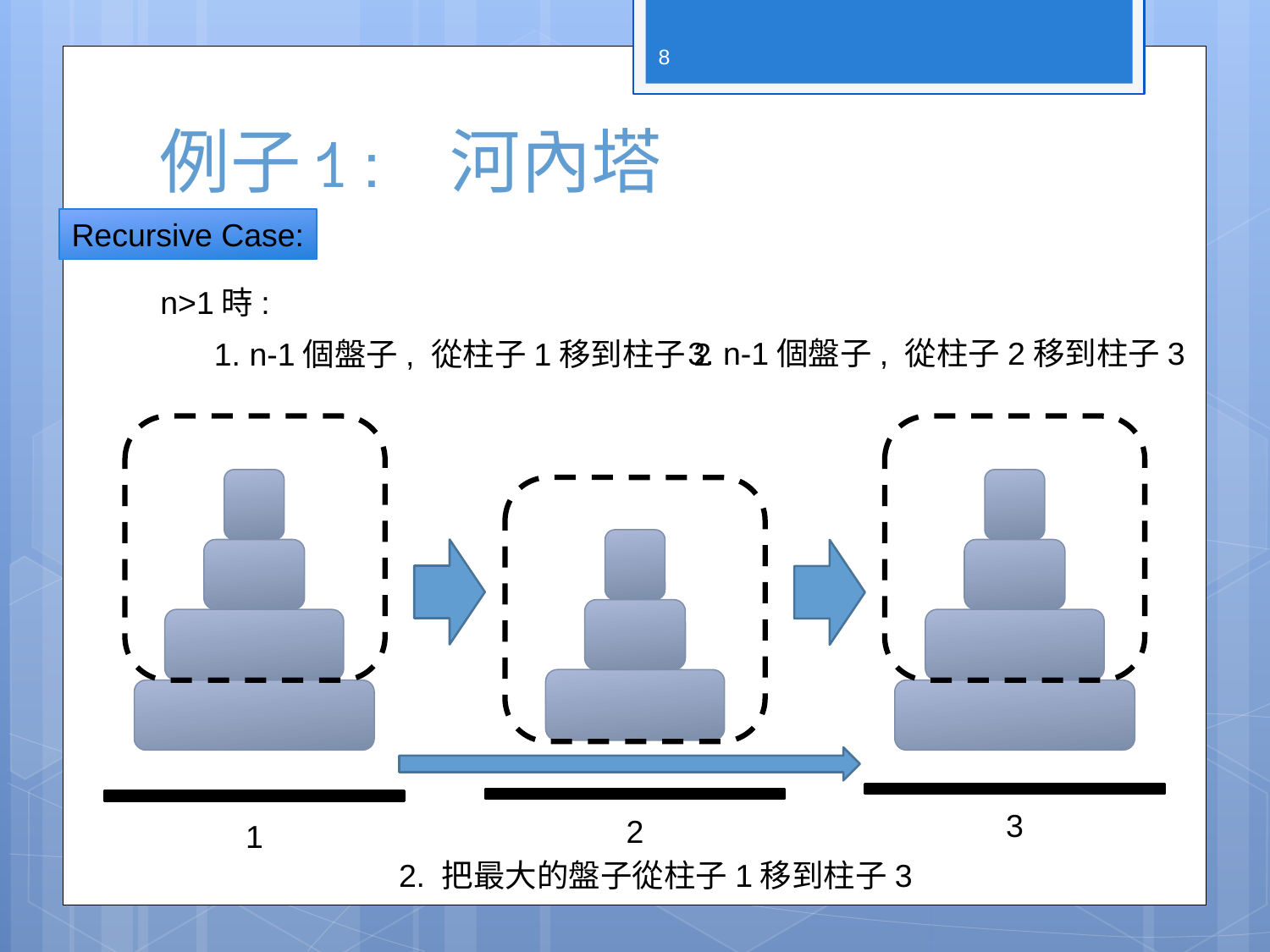

8
# 例子1: 河內塔
Recursive Case:
n>1時:
3. n-1個盤子, 從柱子2移到柱子3
1. n-1個盤子, 從柱子1移到柱子2

3
2
1
2. 把最大的盤子從柱子1移到柱子3